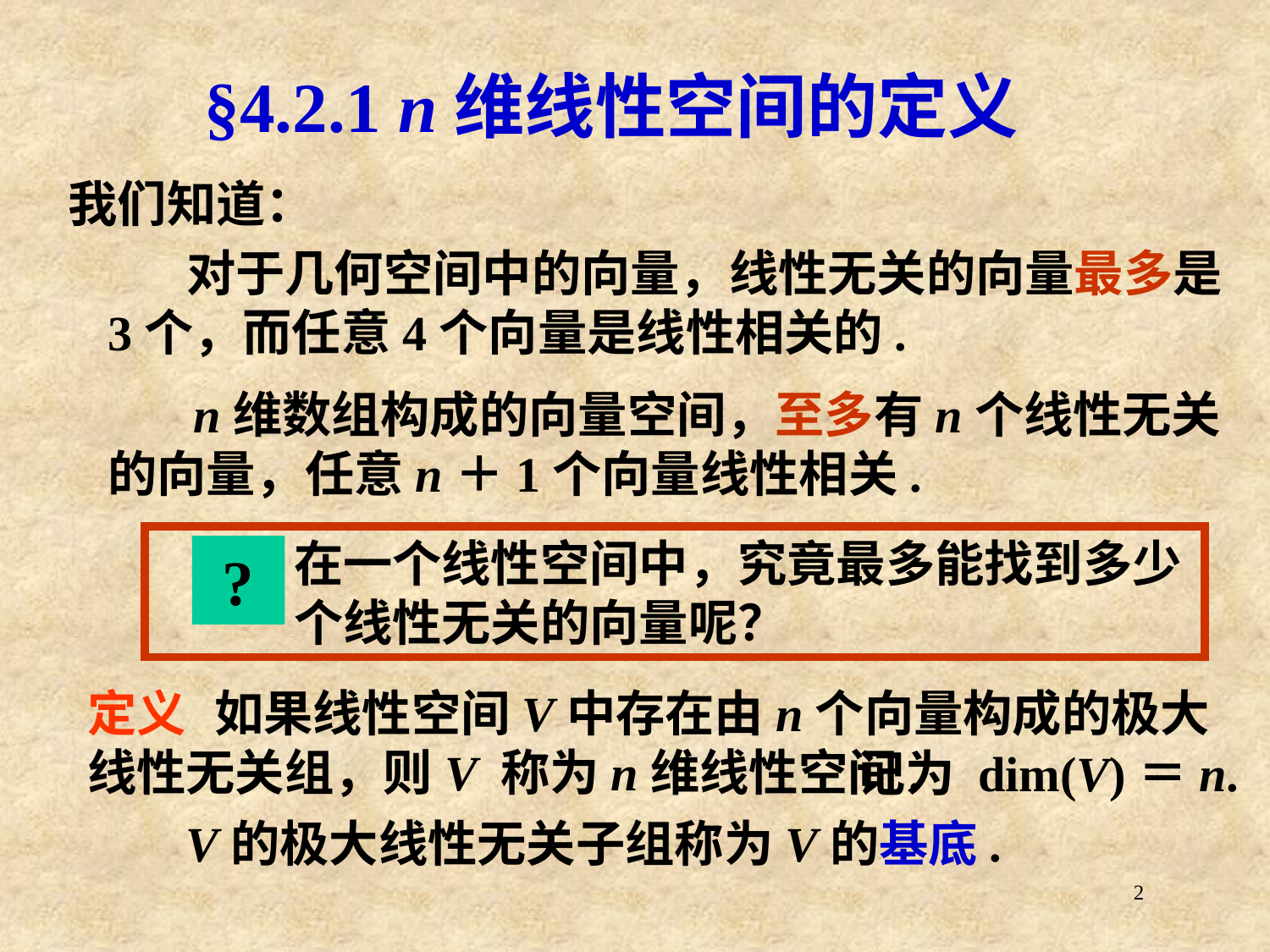

# §4.2.1 n维线性空间的定义
我们知道：
      对于几何空间中的向量，线性无关的向量最多是3个，而任意4个向量是线性相关的.
       n维数组构成的向量空间，至多有n个线性无关的向量，任意n＋1个向量线性相关.
在一个线性空间中，究竟最多能找到多少个线性无关的向量呢？
?
定义	如果线性空间V中存在由n个向量构成的极大线性无关组，则V 称为n维线性空间.
记为 dim(V)＝n.
V的极大线性无关子组称为V的基底.